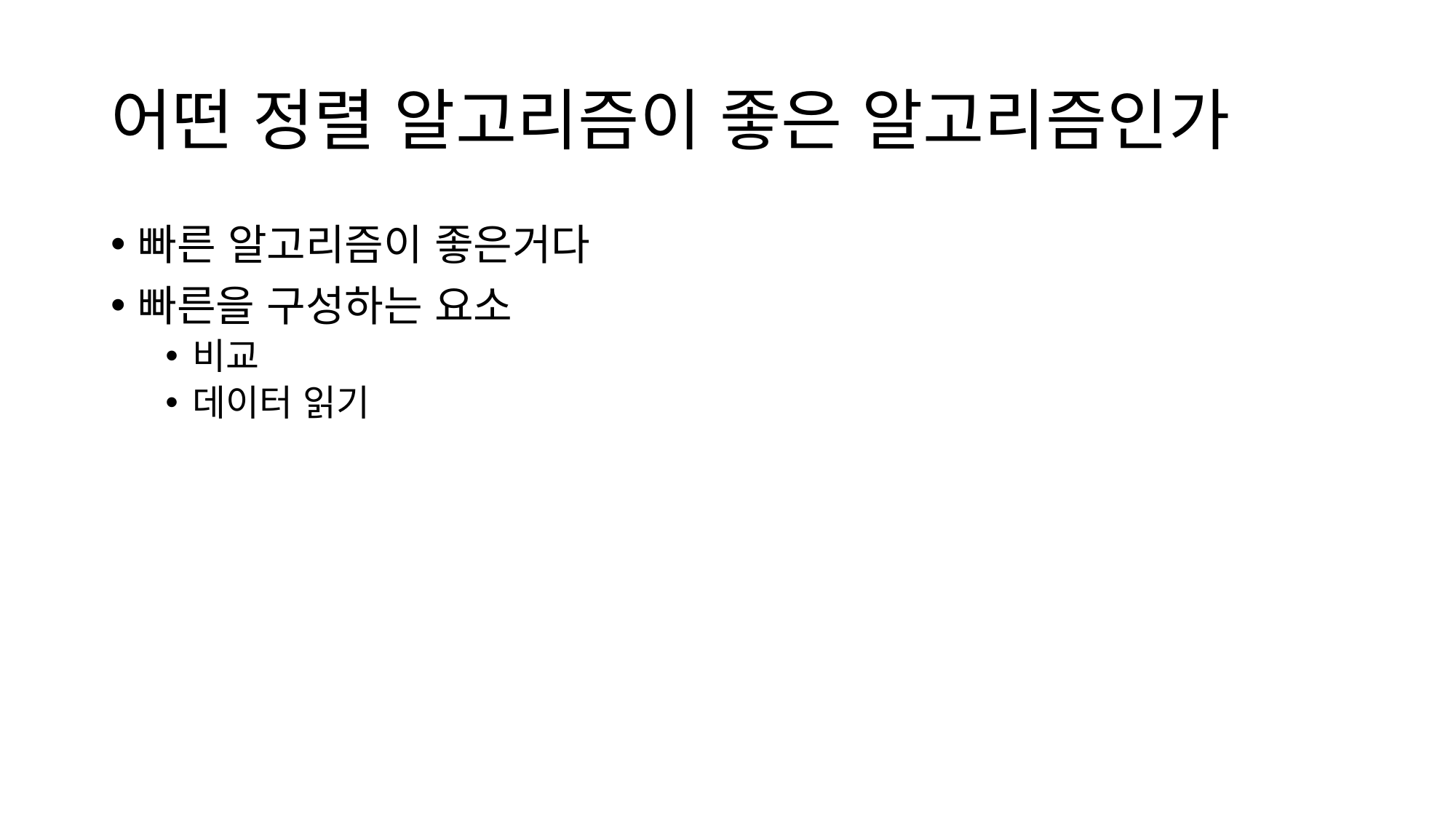

# 어떤 정렬 알고리즘이 좋은 알고리즘인가
빠른 알고리즘이 좋은거다
빠른을 구성하는 요소
비교
데이터 읽기